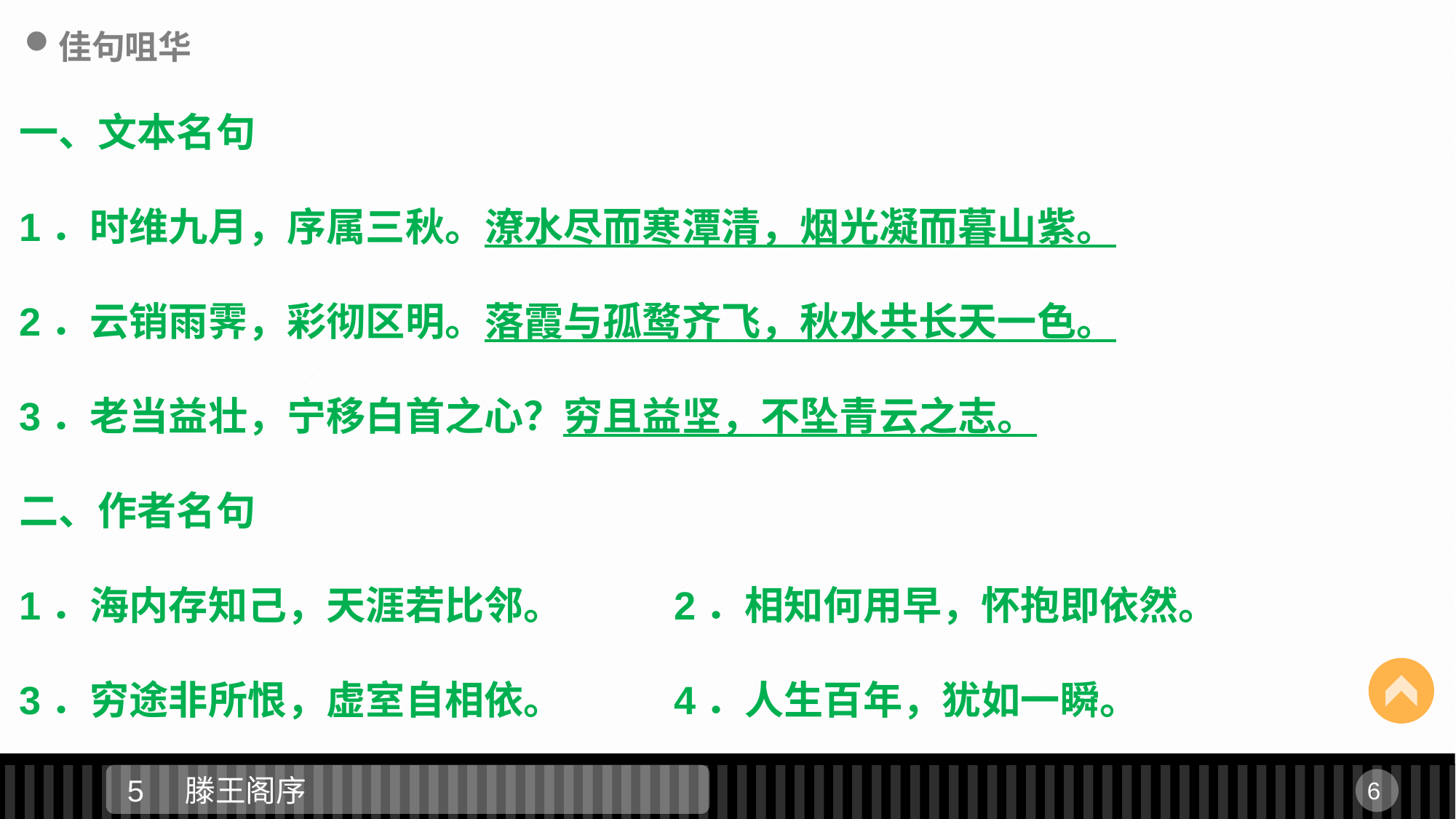

佳句咀华
一、文本名句
1．时维九月，序属三秋。潦水尽而寒潭清，烟光凝而暮山紫。
2．云销雨霁，彩彻区明。落霞与孤鹜齐飞，秋水共长天一色。
3．老当益壮，宁移白首之心？穷且益坚，不坠青云之志。
二、作者名句
1．海内存知己，天涯若比邻。		2．相知何用早，怀抱即依然。
3．穷途非所恨，虚室自相依。		4．人生百年，犹如一瞬。